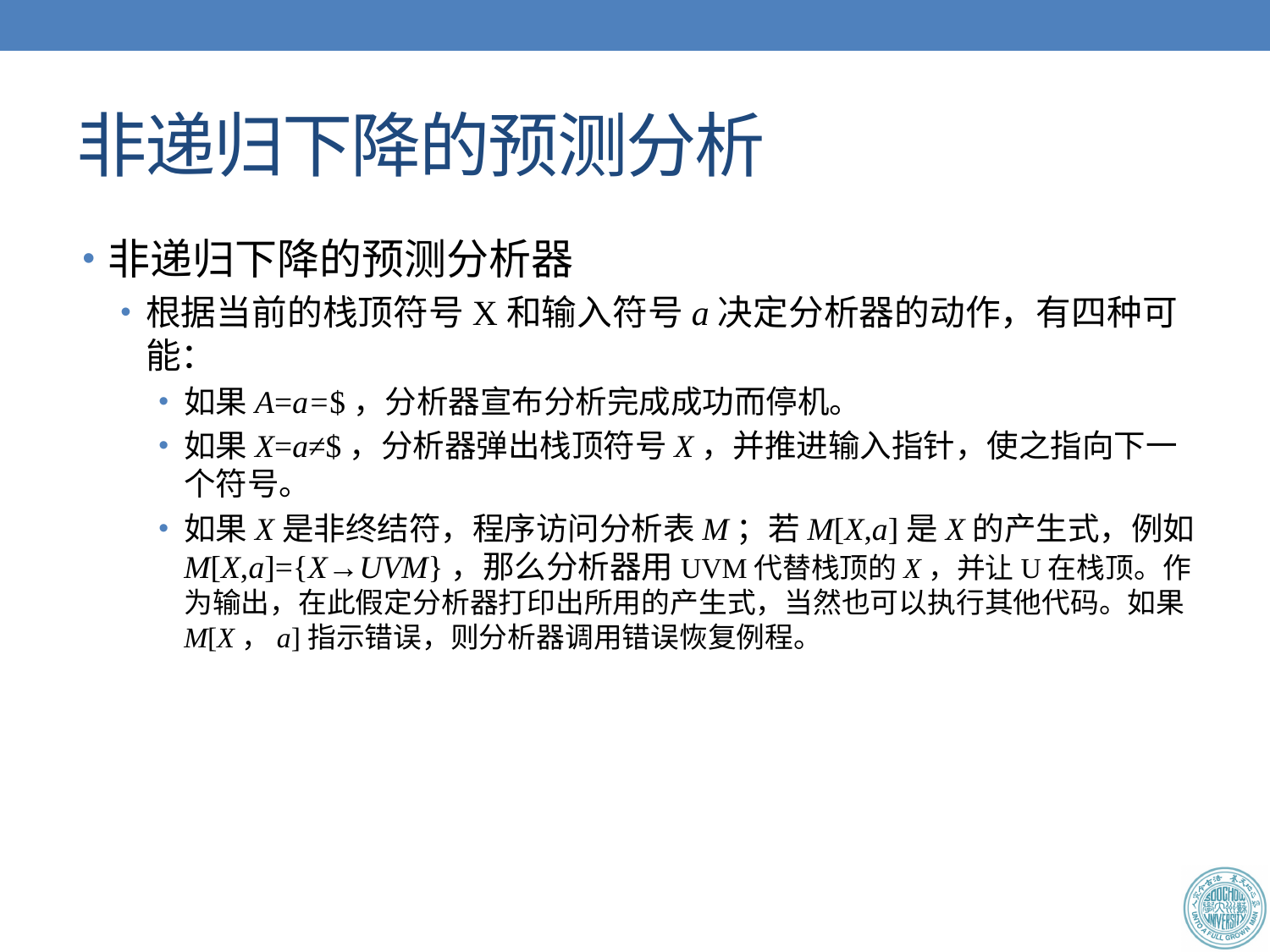

# 非递归下降的预测分析
非递归下降的预测分析器
根据当前的栈顶符号X和输入符号a决定分析器的动作，有四种可能：
如果A=a=$，分析器宣布分析完成成功而停机。
如果X=a≠$，分析器弹出栈顶符号X，并推进输入指针，使之指向下一个符号。
如果X是非终结符，程序访问分析表M；若M[X,a]是X的产生式，例如M[X,a]={X→UVM}，那么分析器用UVM代替栈顶的X，并让U在栈顶。作为输出，在此假定分析器打印出所用的产生式，当然也可以执行其他代码。如果M[X，a]指示错误，则分析器调用错误恢复例程。